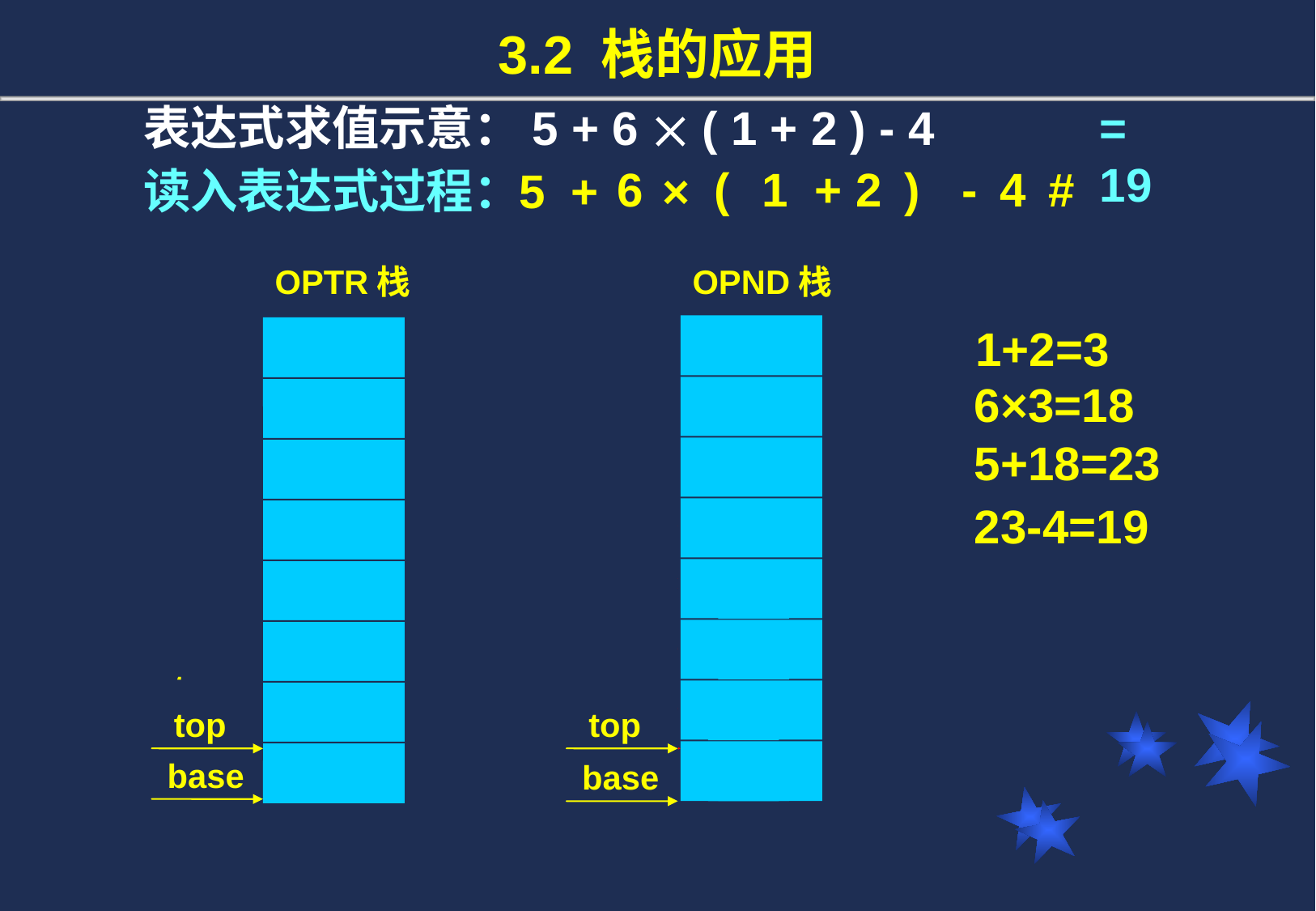

3.2 栈的应用
表达式求值示意：5 + 6 × ( 1 + 2 ) - 4
= 19
6
(
1
+
2
)
-
4
#
×
读入表达式过程：
5
+
OPTR栈

top

base

OPND栈

top

base

1+2=3
6×3=18

top

5+18=23

top

top

top

23-4=19
+

top

top

top

top

top

(

2

top

top

top

top

top

top

top

top

1
3

×

top

top

top

top

top

top

top

top

top

+
-

18
4
6

top

top

top

top

#
23
19
5